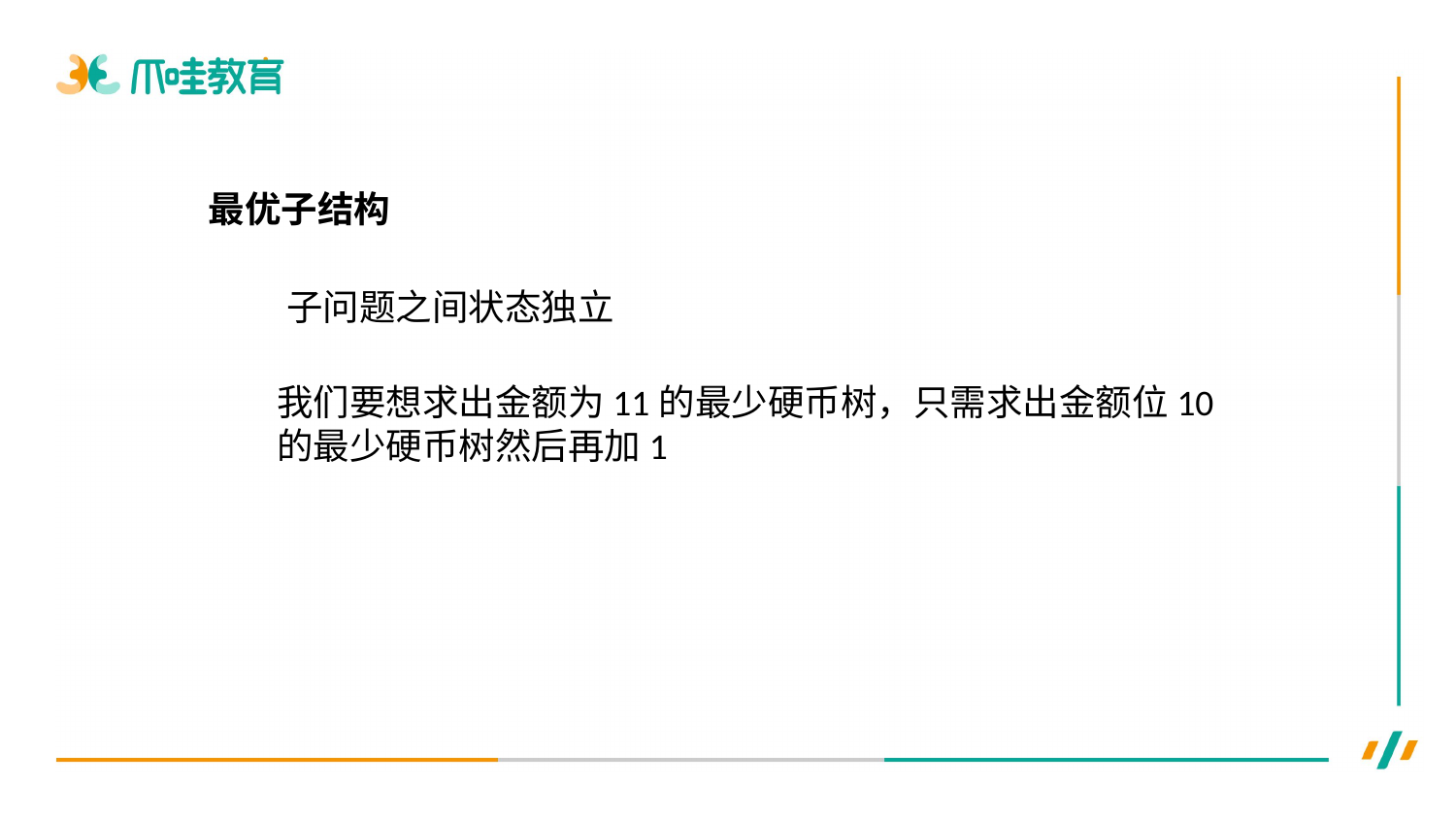

最优子结构
子问题之间状态独立
我们要想求出金额为11的最少硬币树，只需求出金额位10
的最少硬币树然后再加1